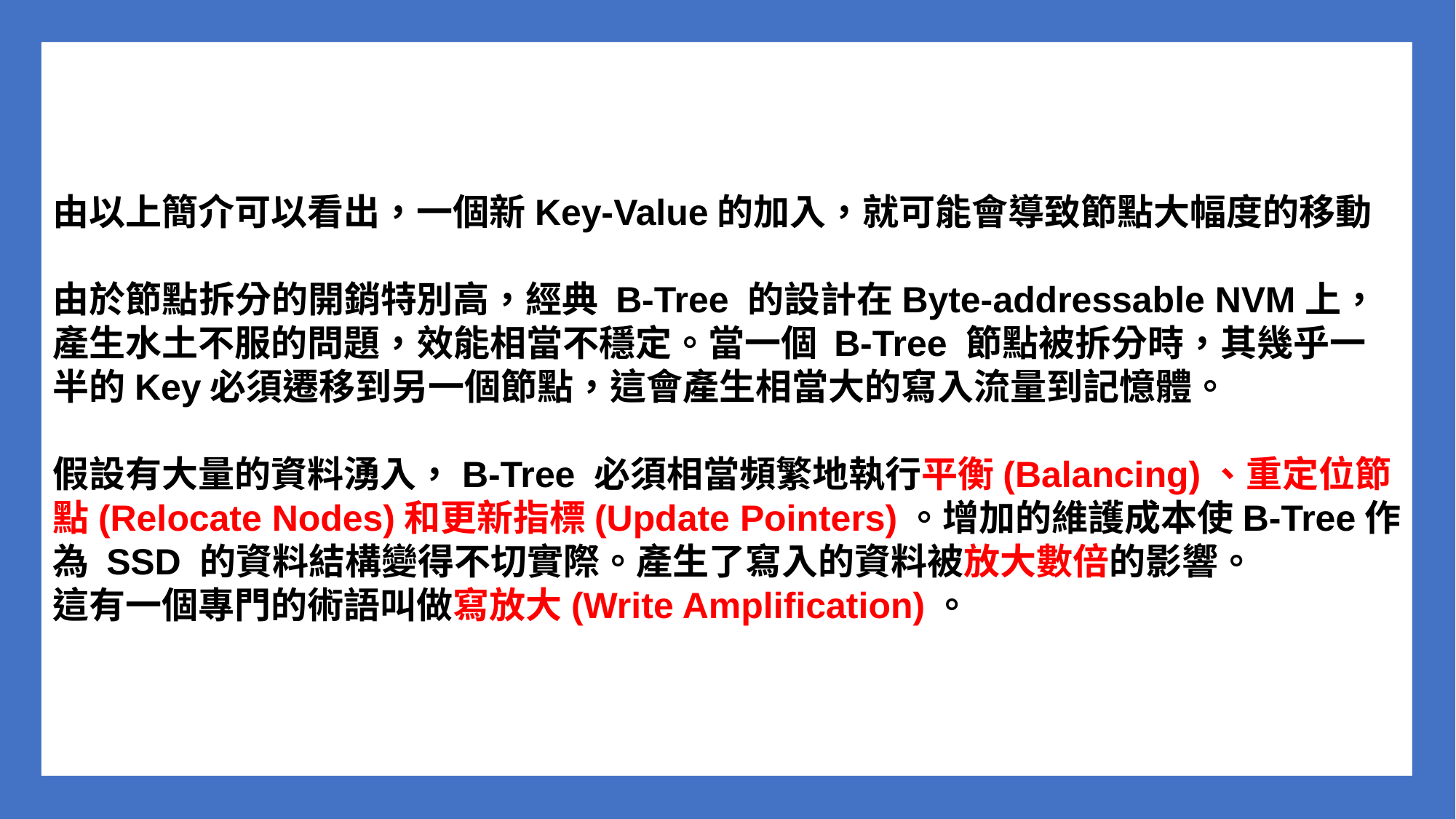

由以上簡介可以看出，一個新Key-Value的加入，就可能會導致節點大幅度的移動

由於節點拆分的開銷特別高，經典 B-Tree 的設計在Byte-addressable NVM上，產生水土不服的問題，效能相當不穩定。當一個 B-Tree 節點被拆分時，其幾乎一半的Key必須遷移到另一個節點，這會產生相當大的寫入流量到記憶體。

假設有大量的資料湧入，B-Tree 必須相當頻繁地執行平衡(Balancing)、重定位節點(Relocate Nodes)和更新指標(Update Pointers)。增加的維護成本使B-Tree作為 SSD 的資料結構變得不切實際。產生了寫入的資料被放大數倍的影響。
這有一個專門的術語叫做寫放大(Write Amplification)。